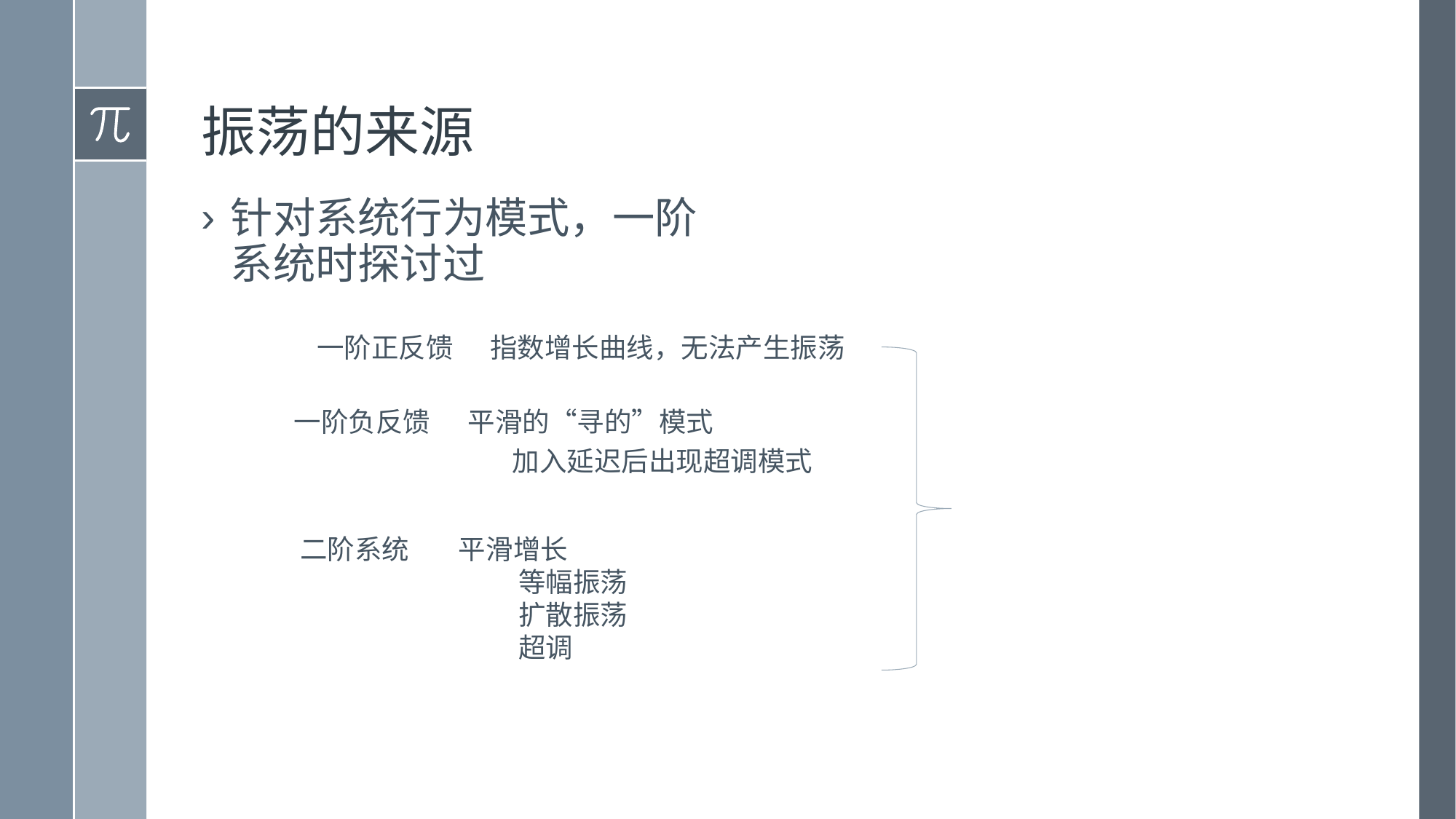

# 振荡的来源
针对系统行为模式，一阶系统时探讨过
一阶正反馈      指数增长曲线，无法产生振荡

一阶负反馈      平滑的“寻的”模式
		加入延迟后出现超调模式
二阶系统        平滑增长
		等幅振荡
		扩散振荡
		超调